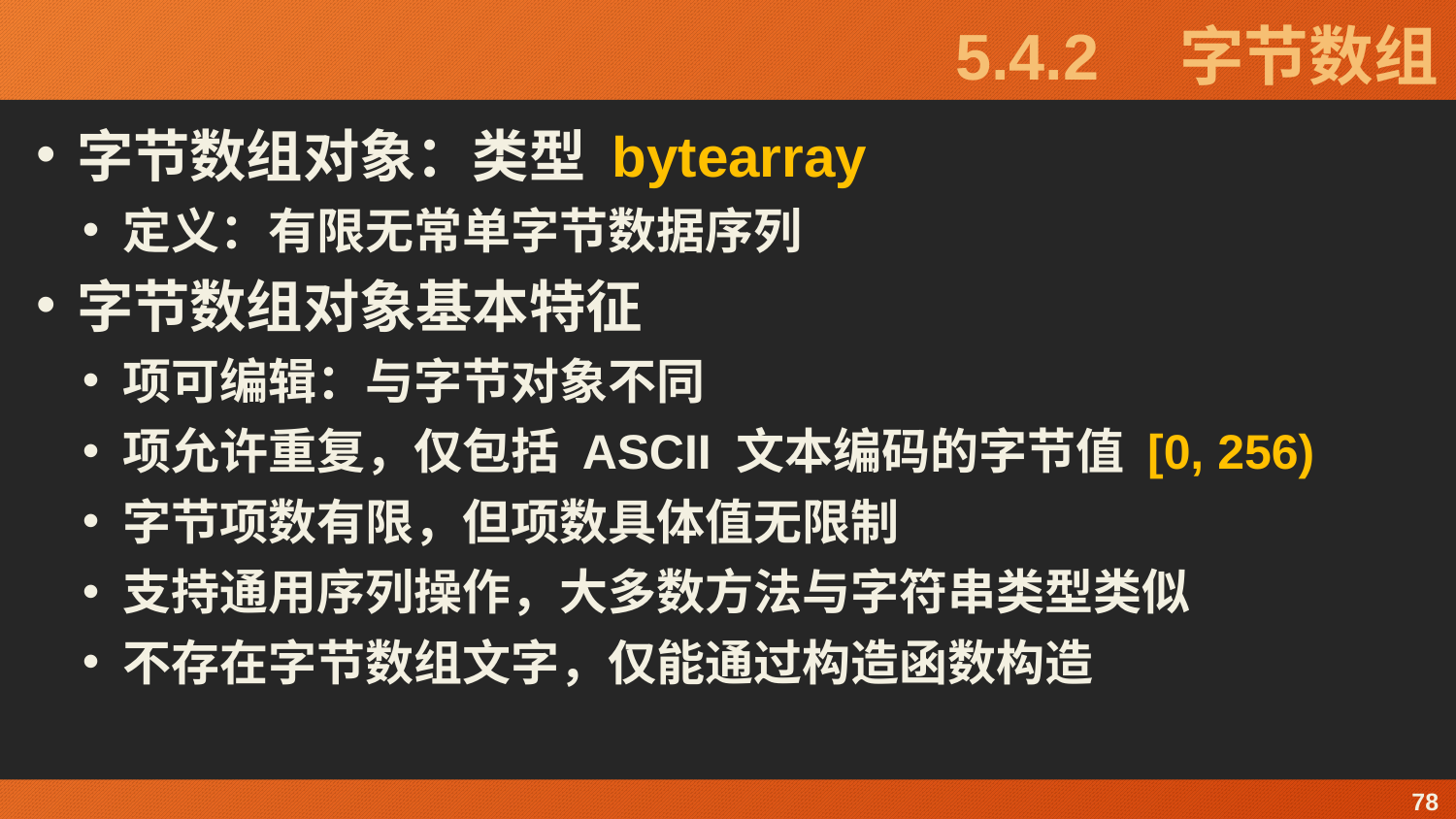

# 5.4.2　字节数组
字节数组对象：类型 bytearray
定义：有限无常单字节数据序列
字节数组对象基本特征
项可编辑：与字节对象不同
项允许重复，仅包括 ASCII 文本编码的字节值 [0, 256)
字节项数有限，但项数具体值无限制
支持通用序列操作，大多数方法与字符串类型类似
不存在字节数组文字，仅能通过构造函数构造
78